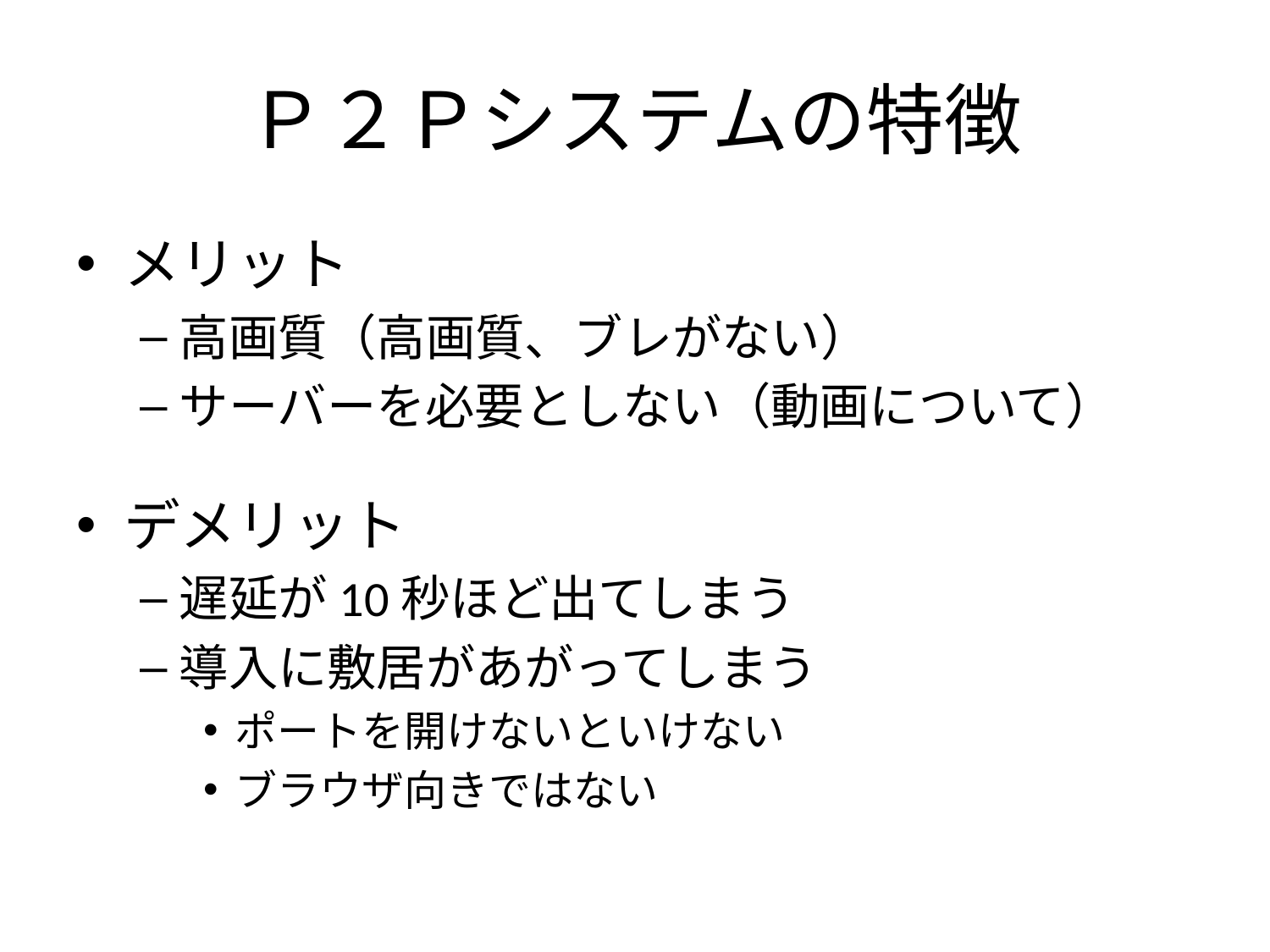

# Ｐ２Ｐシステムの特徴
メリット
高画質（高画質、ブレがない）
サーバーを必要としない（動画について）

デメリット
遅延が10秒ほど出てしまう
導入に敷居があがってしまう
ポートを開けないといけない
ブラウザ向きではない